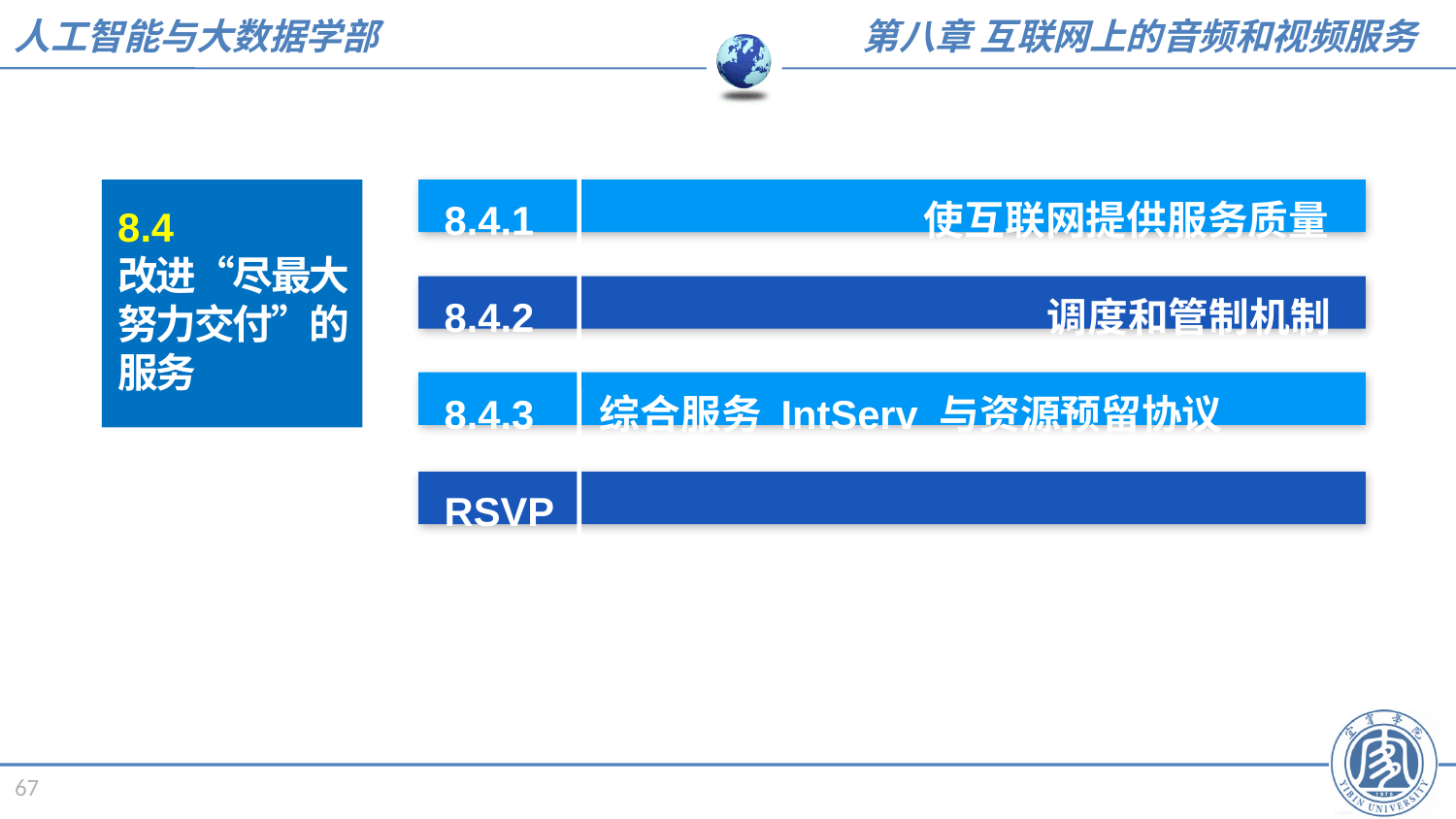

8.4.1 		                使互联网提供服务质量
8.4.2 			              调度和管制机制
8.4.3     综合服务 IntServ 与资源预留协议 RSVP
8.4.4 			         区分服务 DiffServ

8.4
改进“尽最大努力交付”的服务

67